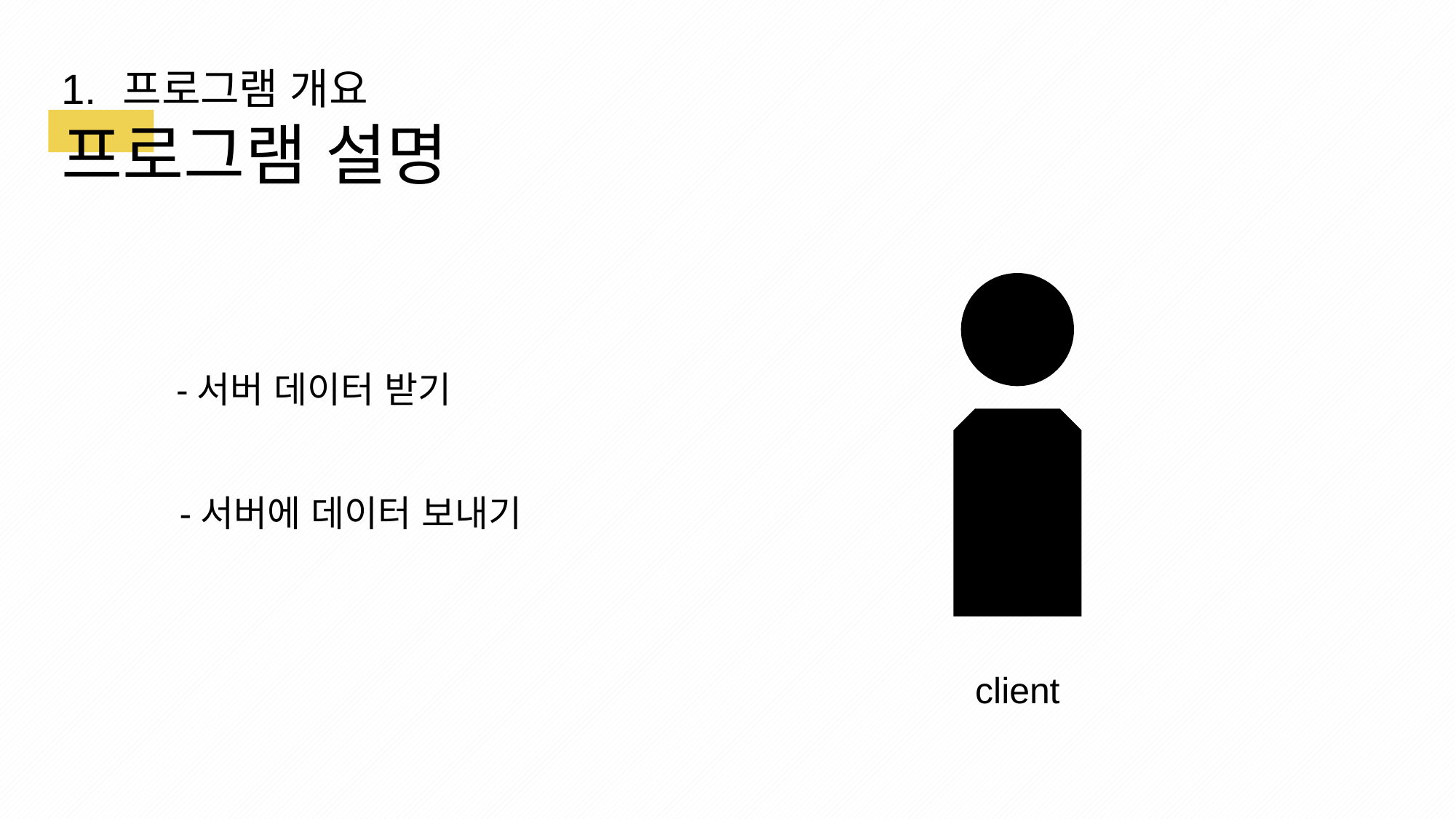

프로그램 개요
프로그램 설명

-서버 데이터 받기

-서버에 데이터 보내기
client